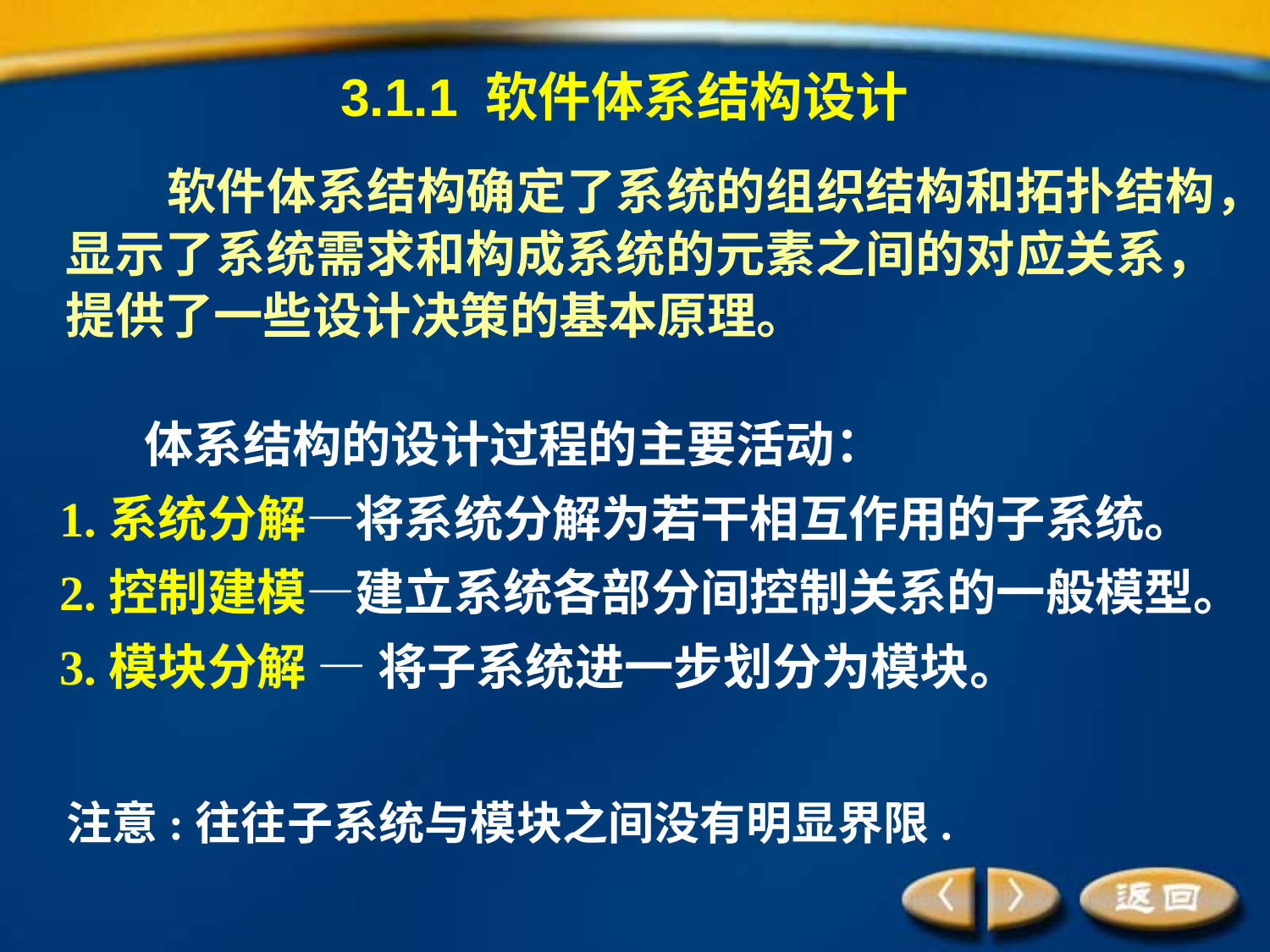

# 3.1.1 软件体系结构设计
软件体系结构确定了系统的组织结构和拓扑结构，显示了系统需求和构成系统的元素之间的对应关系，提供了一些设计决策的基本原理。
　　体系结构的设计过程的主要活动：
1.系统分解—将系统分解为若干相互作用的子系统。
2.控制建模—建立系统各部分间控制关系的一般模型。
3.模块分解 — 将子系统进一步划分为模块。
注意:往往子系统与模块之间没有明显界限.